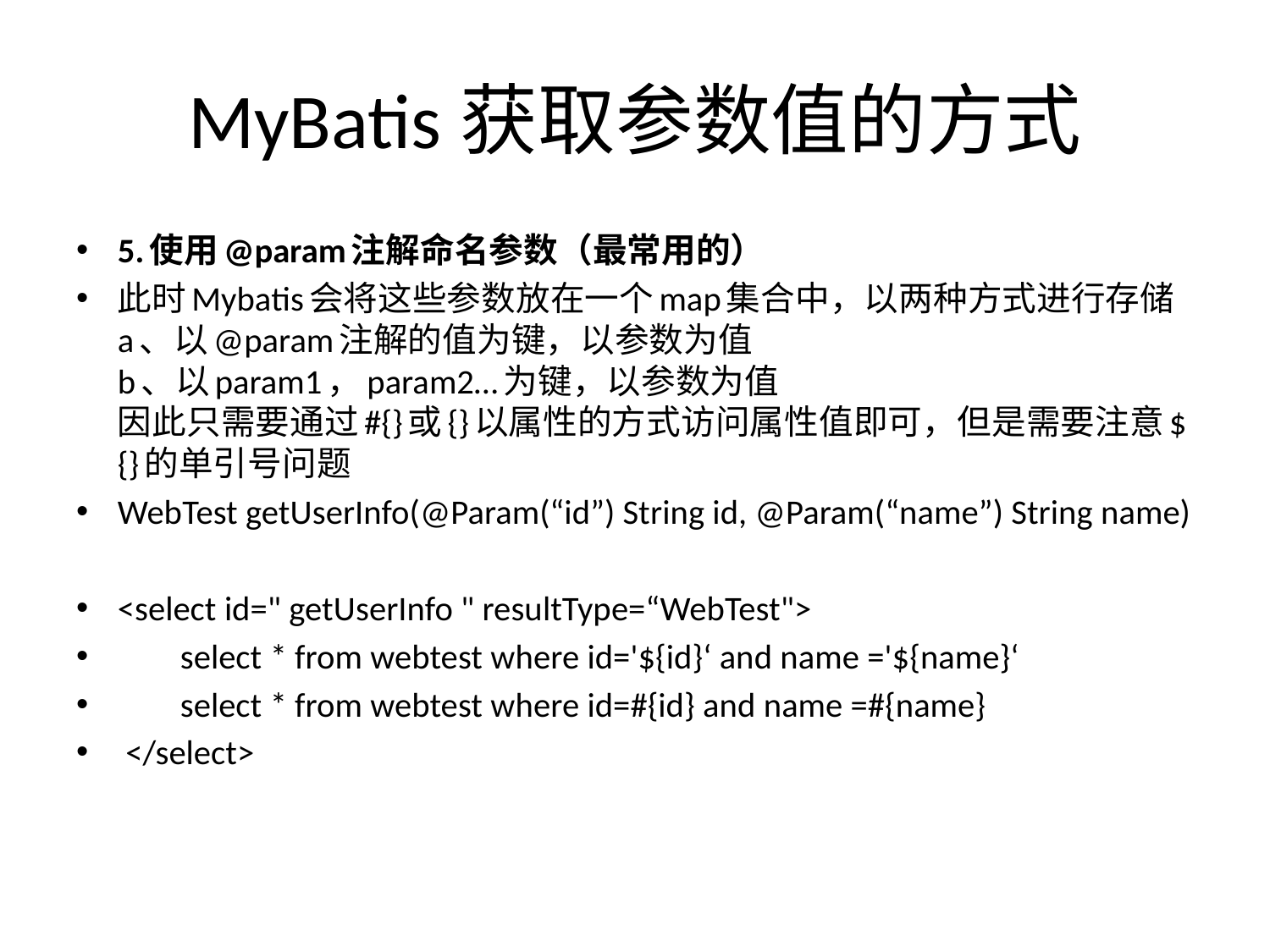

# MyBatis获取参数值的方式
5.使用@param注解命名参数（最常用的）
此时Mybatis会将这些参数放在一个map集合中，以两种方式进行存储
a、以@param注解的值为键，以参数为值
b、以param1，param2…为键，以参数为值
因此只需要通过#{}或{}以属性的方式访问属性值即可，但是需要注意${}的单引号问题
WebTest getUserInfo(@Param(“id”) String id, @Param(“name”) String name)

<select id=" getUserInfo " resultType=“WebTest">
        select * from webtest where id='${id}‘ and name ='${name}‘
        select * from webtest where id=#{id} and name =#{name}
 </select>